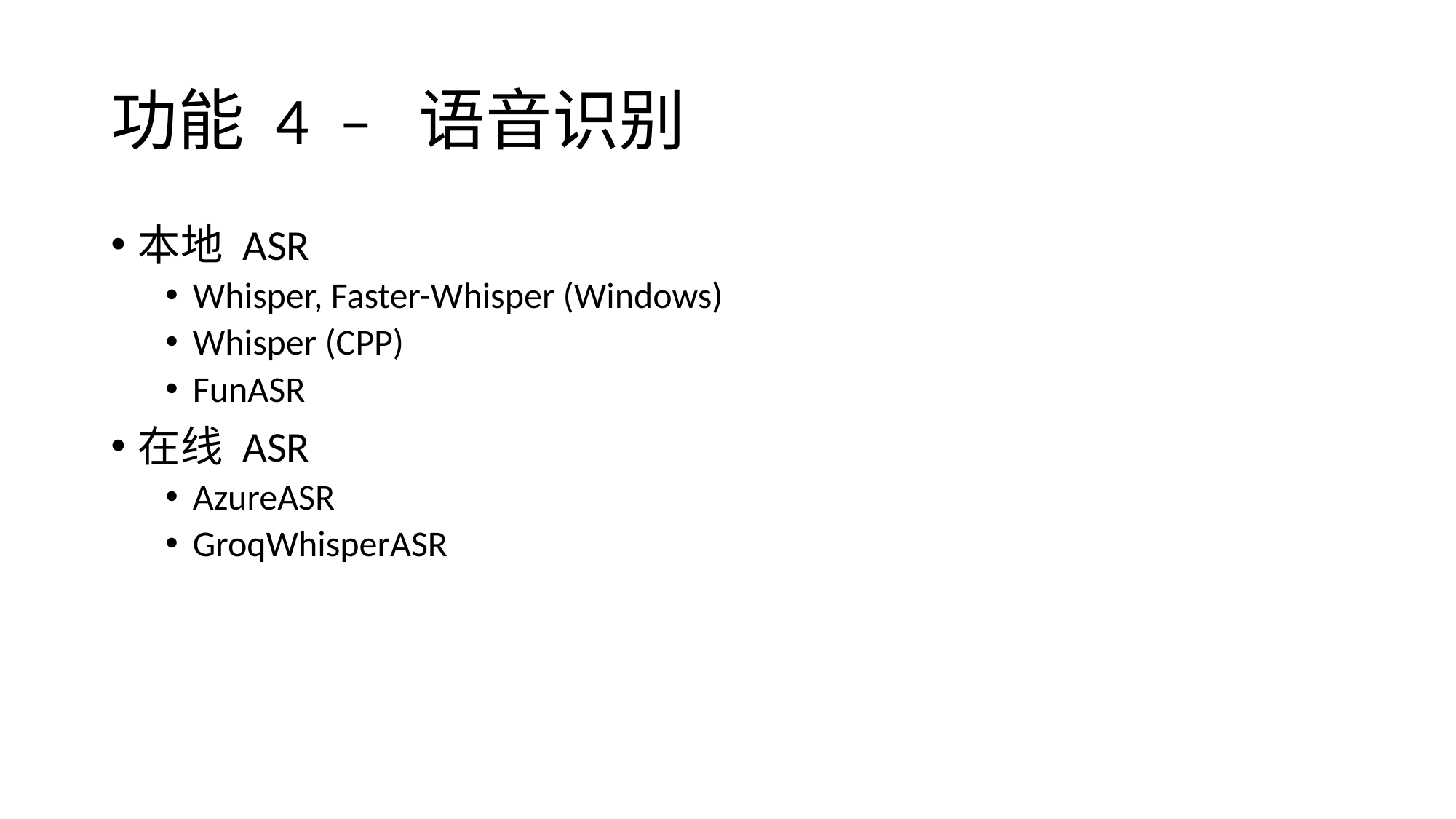

# 功能 4  –  语音识别
本地 ASR
Whisper, Faster-Whisper (Windows)
Whisper (CPP)
FunASR
在线 ASR
AzureASR
GroqWhisperASR